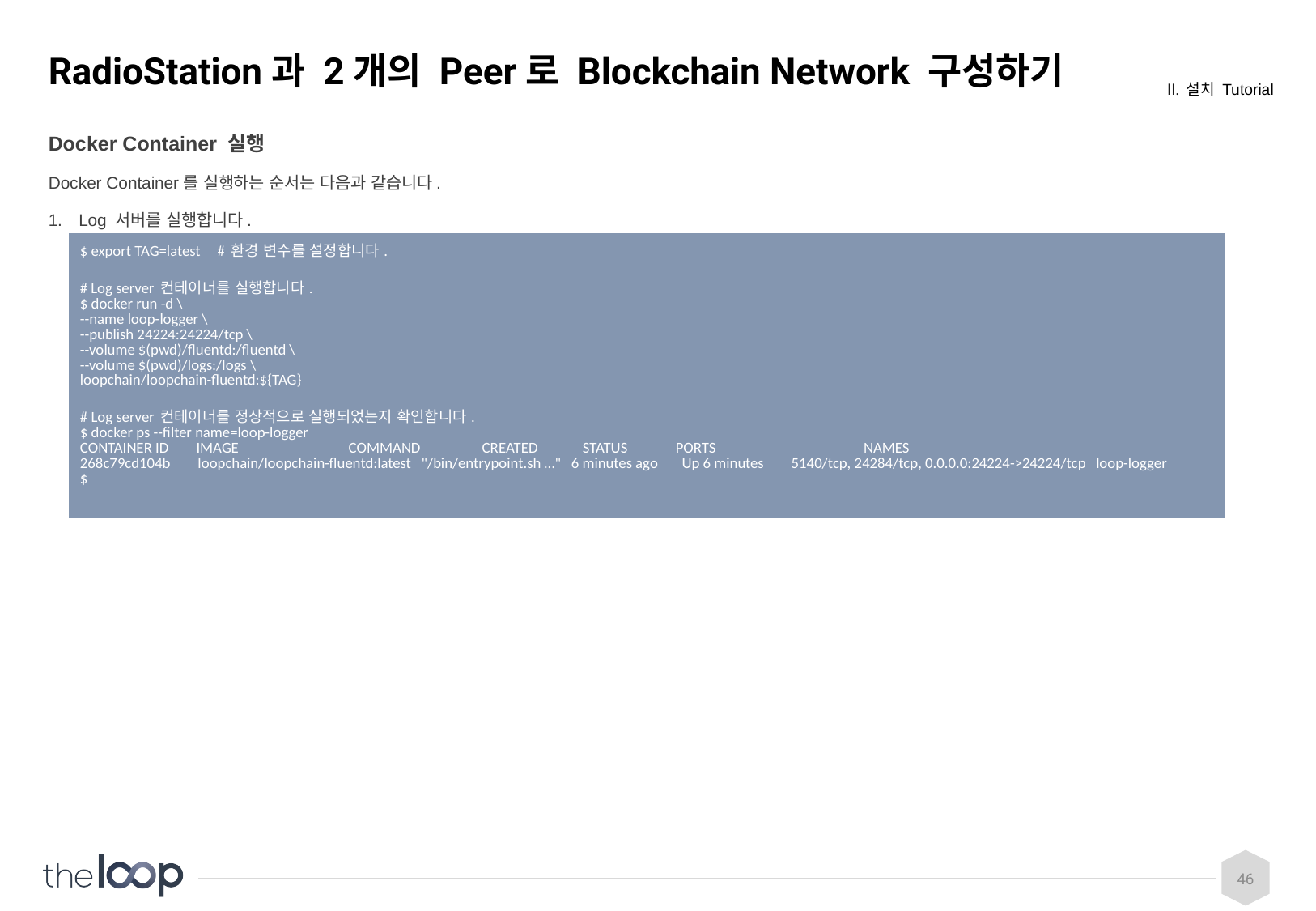

# RadioStation과 2개의 Peer로 Blockchain Network 구성하기
II. 설치 Tutorial

Docker Container 실행
Docker Container를 실행하는 순서는 다음과 같습니다.
Log 서버를 실행합니다.

| $ export TAG=latest # 환경 변수를 설정합니다. # Log server 컨테이너를 실행합니다. $ docker run -d \ --name loop-logger \ --publish 24224:24224/tcp \ --volume $(pwd)/fluentd:/fluentd \ --volume $(pwd)/logs:/logs \ loopchain/loopchain-fluentd:${TAG} # Log server 컨테이너를 정상적으로 실행되었는지 확인합니다. $ docker ps --filter name=loop-logger CONTAINER ID IMAGE COMMAND CREATED STATUS PORTS NAMES 268c79cd104b loopchain/loopchain-fluentd:latest "/bin/entrypoint.sh …" 6 minutes ago Up 6 minutes 5140/tcp, 24284/tcp, 0.0.0.0:24224->24224/tcp loop-logger $ |
| --- |
46